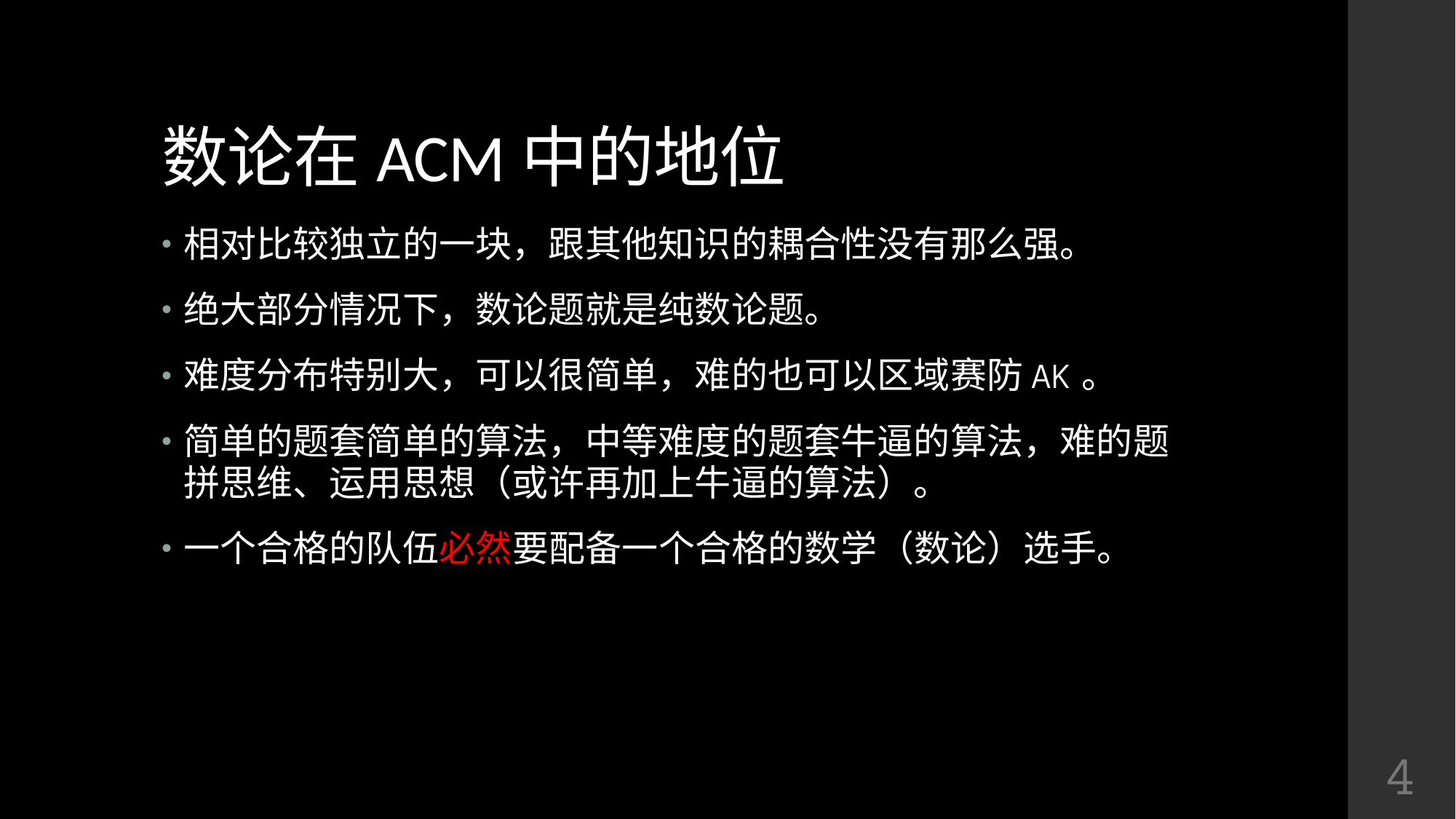

# 数论在ACM中的地位
相对比较独立的一块，跟其他知识的耦合性没有那么强。
绝大部分情况下，数论题就是纯数论题。
难度分布特别大，可以很简单，难的也可以区域赛防AK。
简单的题套简单的算法，中等难度的题套牛逼的算法，难的题拼思维、运用思想（或许再加上牛逼的算法）。
一个合格的队伍必然要配备一个合格的数学（数论）选手。
4